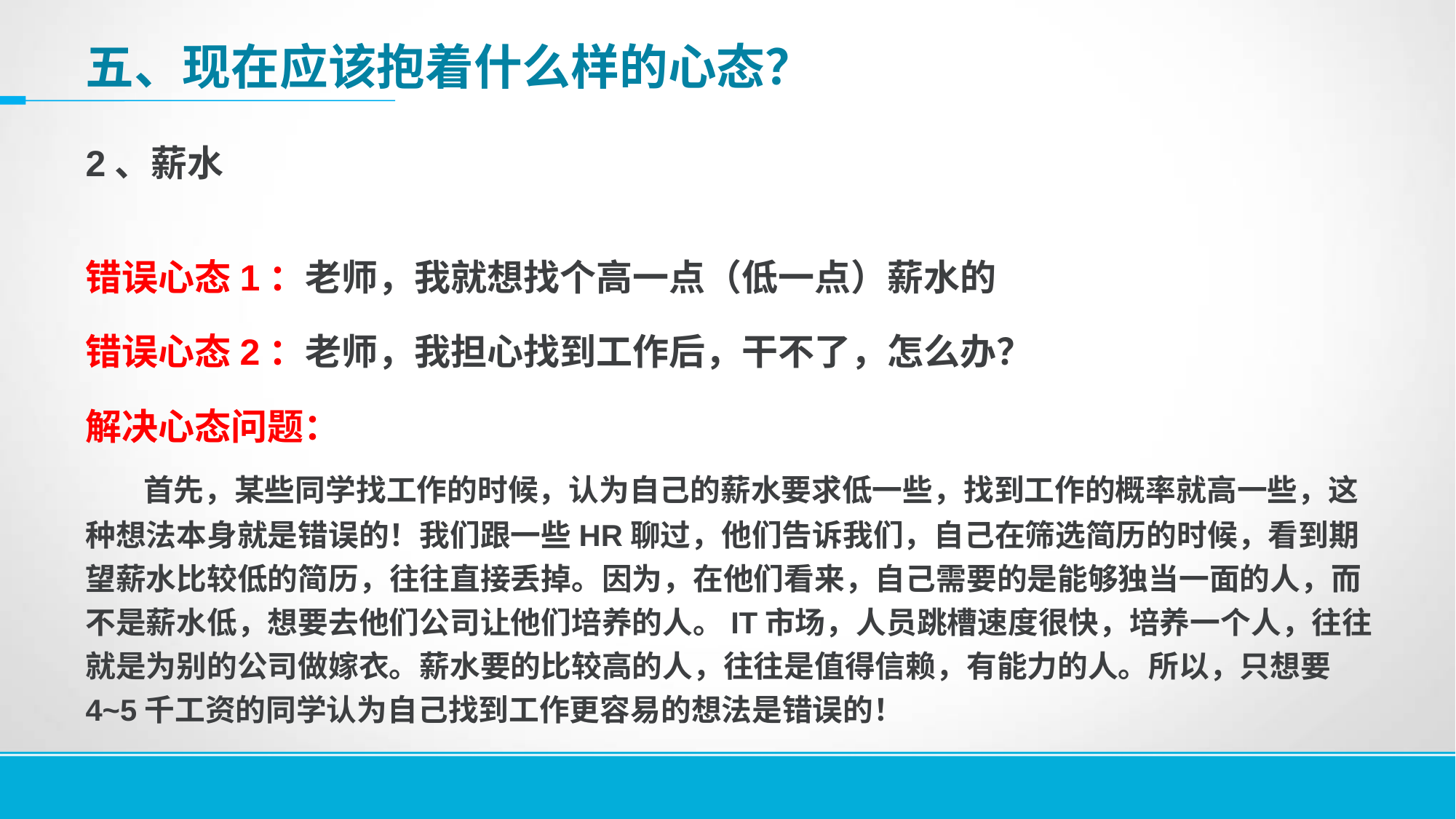

# 五、现在应该抱着什么样的心态？
2、薪水

错误心态1：老师，我就想找个高一点（低一点）薪水的
错误心态2：老师，我担心找到工作后，干不了，怎么办？
解决心态问题：
      首先，某些同学找工作的时候，认为自己的薪水要求低一些，找到工作的概率就高一些，这种想法本身就是错误的！我们跟一些HR聊过，他们告诉我们，自己在筛选简历的时候，看到期望薪水比较低的简历，往往直接丢掉。因为，在他们看来，自己需要的是能够独当一面的人，而不是薪水低，想要去他们公司让他们培养的人。IT市场，人员跳槽速度很快，培养一个人，往往就是为别的公司做嫁衣。薪水要的比较高的人，往往是值得信赖，有能力的人。所以，只想要4~5千工资的同学认为自己找到工作更容易的想法是错误的！